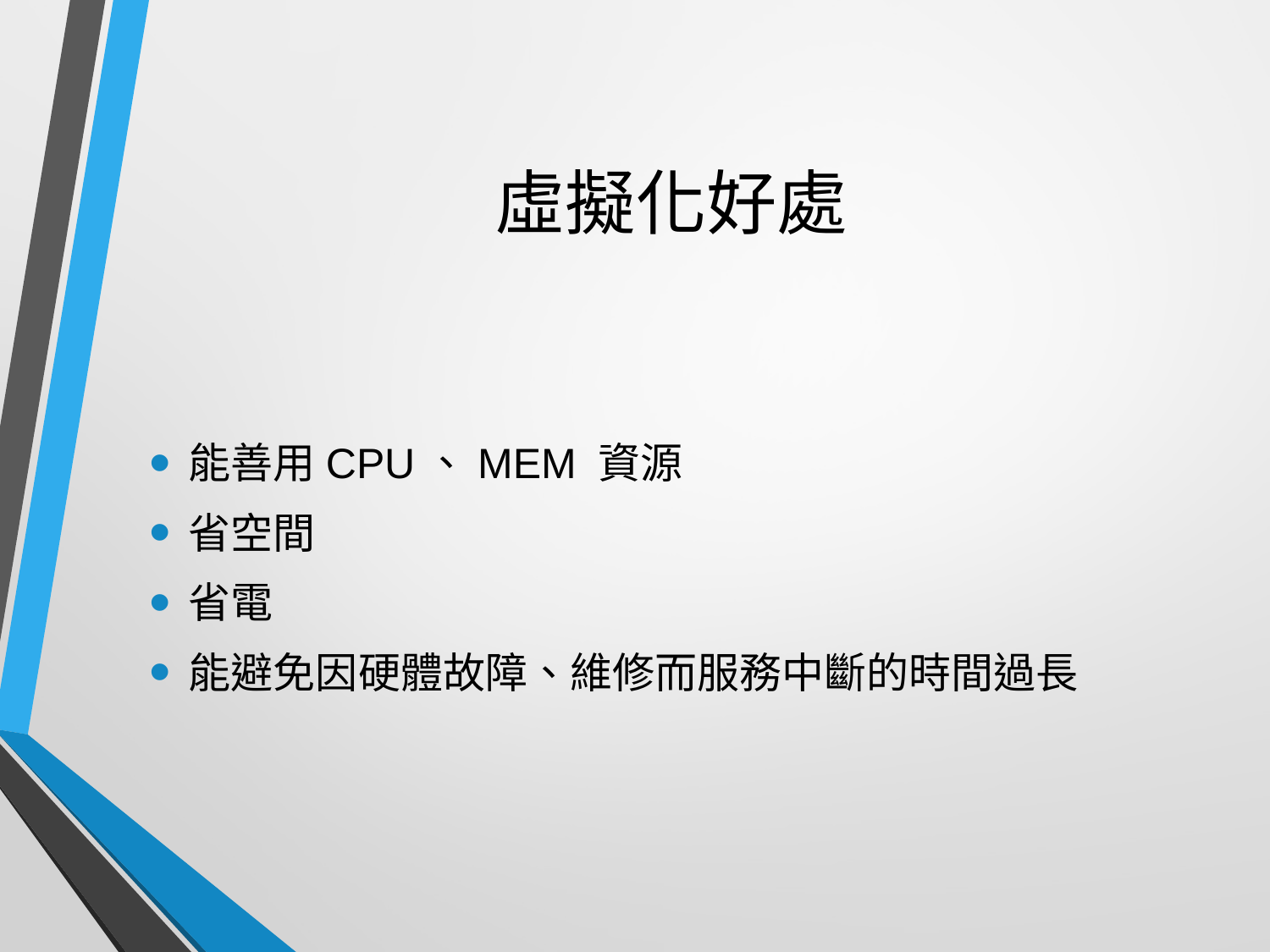

# 虛擬化好處
能善用CPU、MEM 資源
省空間
省電
能避免因硬體故障、維修而服務中斷的時間過長